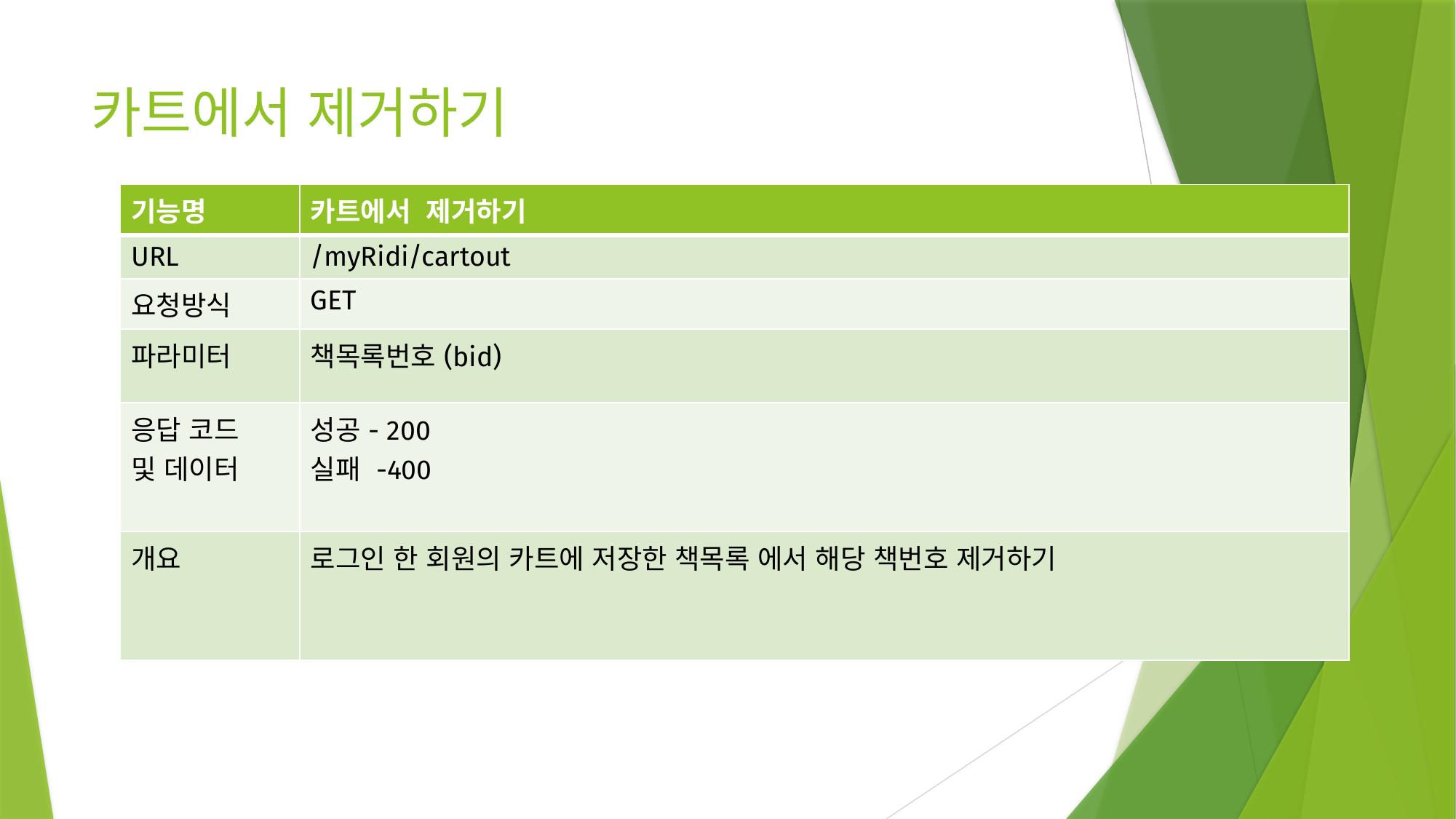

카트에서 제거하기
| 기능명 | 카트에서 제거하기 |
| --- | --- |
| URL | /myRidi/cartout |
| 요청방식 | GET |
| 파라미터 | 책목록번호(bid) |
| 응답 코드 및 데이터 | 성공- 200 실패 -400 |
| 개요 | 로그인 한 회원의 카트에 저장한 책목록 에서 해당 책번호 제거하기 |